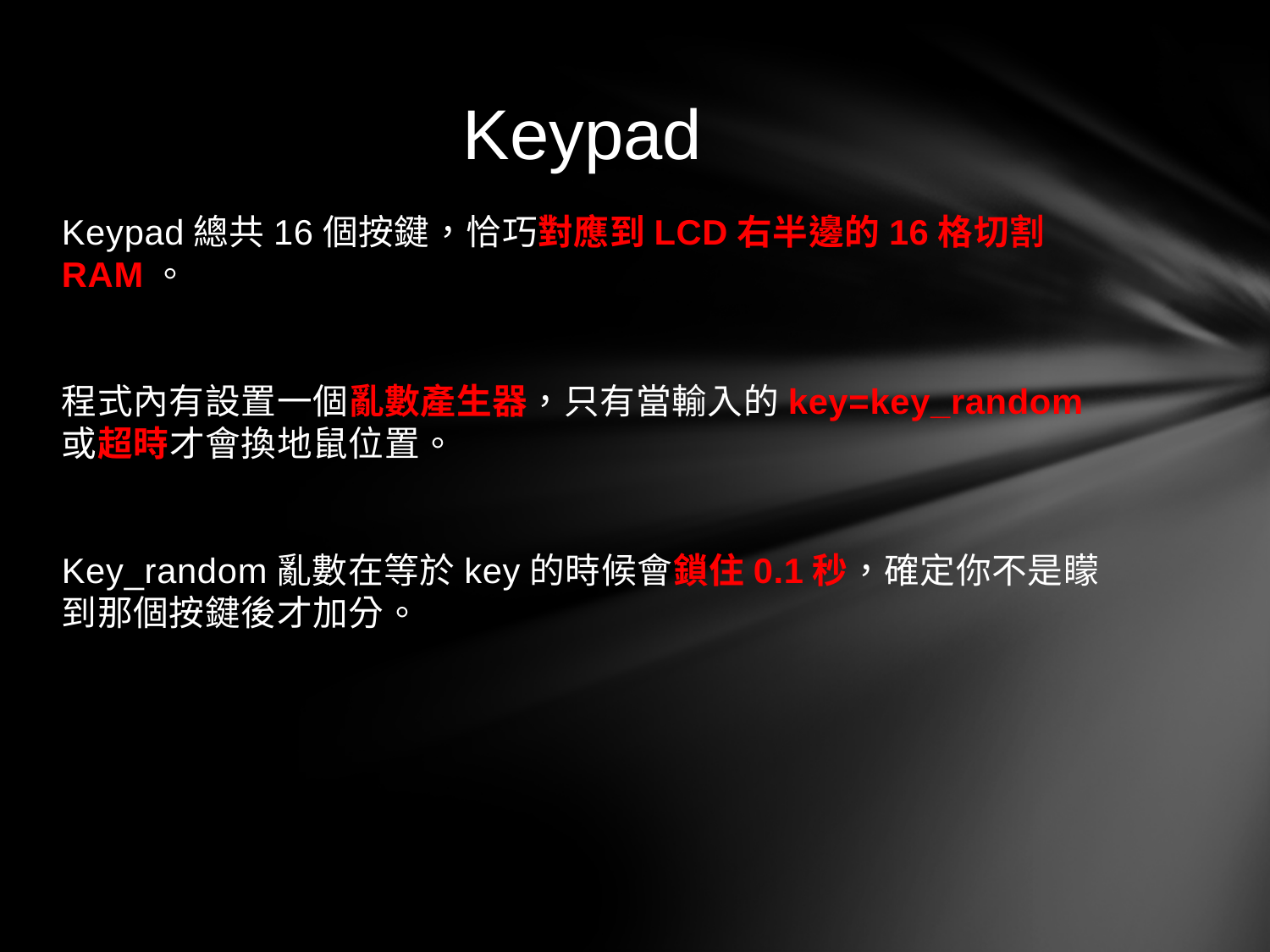

# Keypad
Keypad總共16個按鍵，恰巧對應到LCD右半邊的16格切割RAM。

程式內有設置一個亂數產生器，只有當輸入的key=key_random或超時才會換地鼠位置。

Key_random亂數在等於key的時候會鎖住0.1秒，確定你不是矇到那個按鍵後才加分。